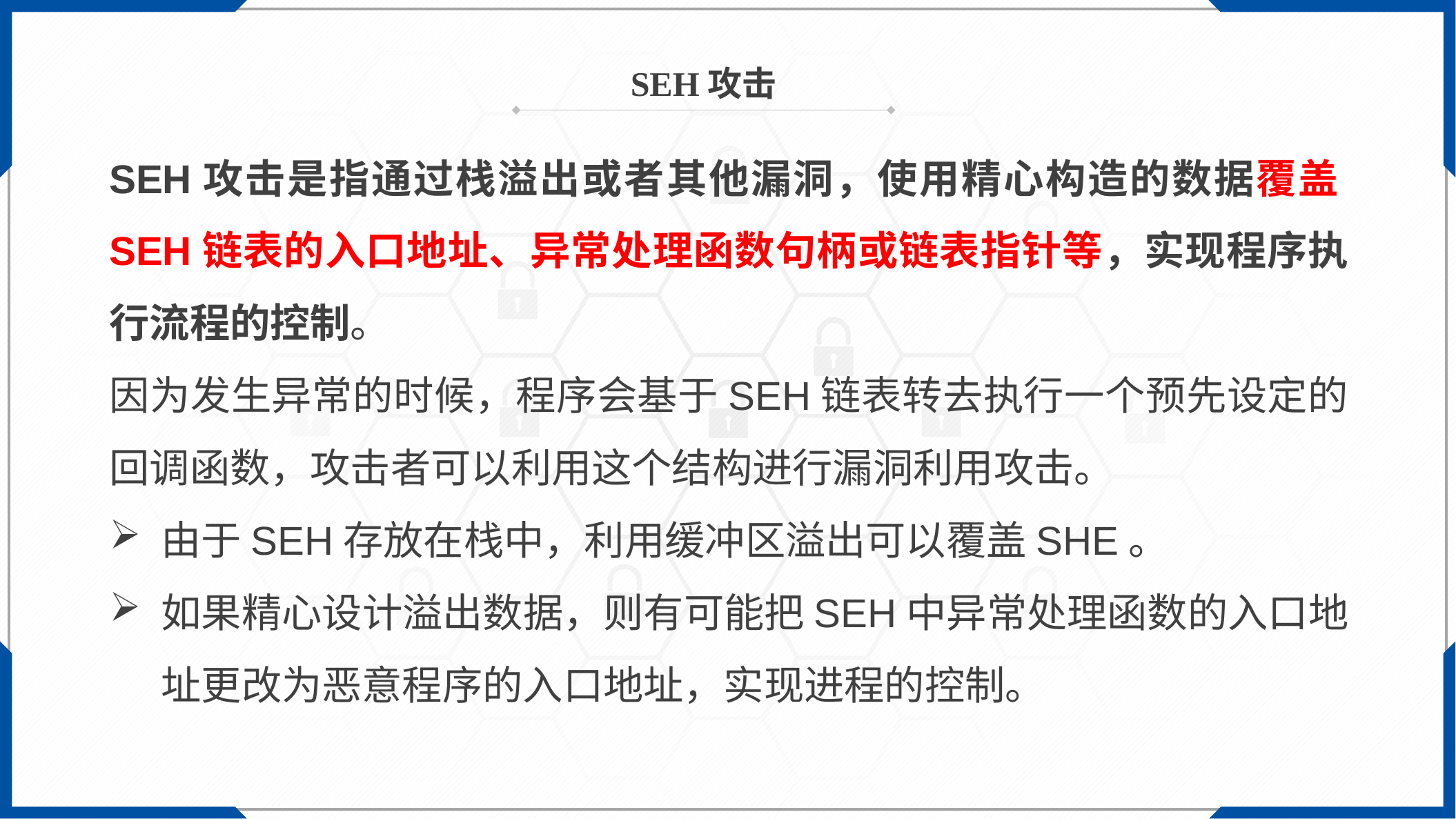

SEH攻击
SEH攻击是指通过栈溢出或者其他漏洞，使用精心构造的数据覆盖SEH链表的入口地址、异常处理函数句柄或链表指针等，实现程序执行流程的控制。
因为发生异常的时候，程序会基于SEH链表转去执行一个预先设定的回调函数，攻击者可以利用这个结构进行漏洞利用攻击。
由于SEH存放在栈中，利用缓冲区溢出可以覆盖SHE。
如果精心设计溢出数据，则有可能把SEH中异常处理函数的入口地址更改为恶意程序的入口地址，实现进程的控制。